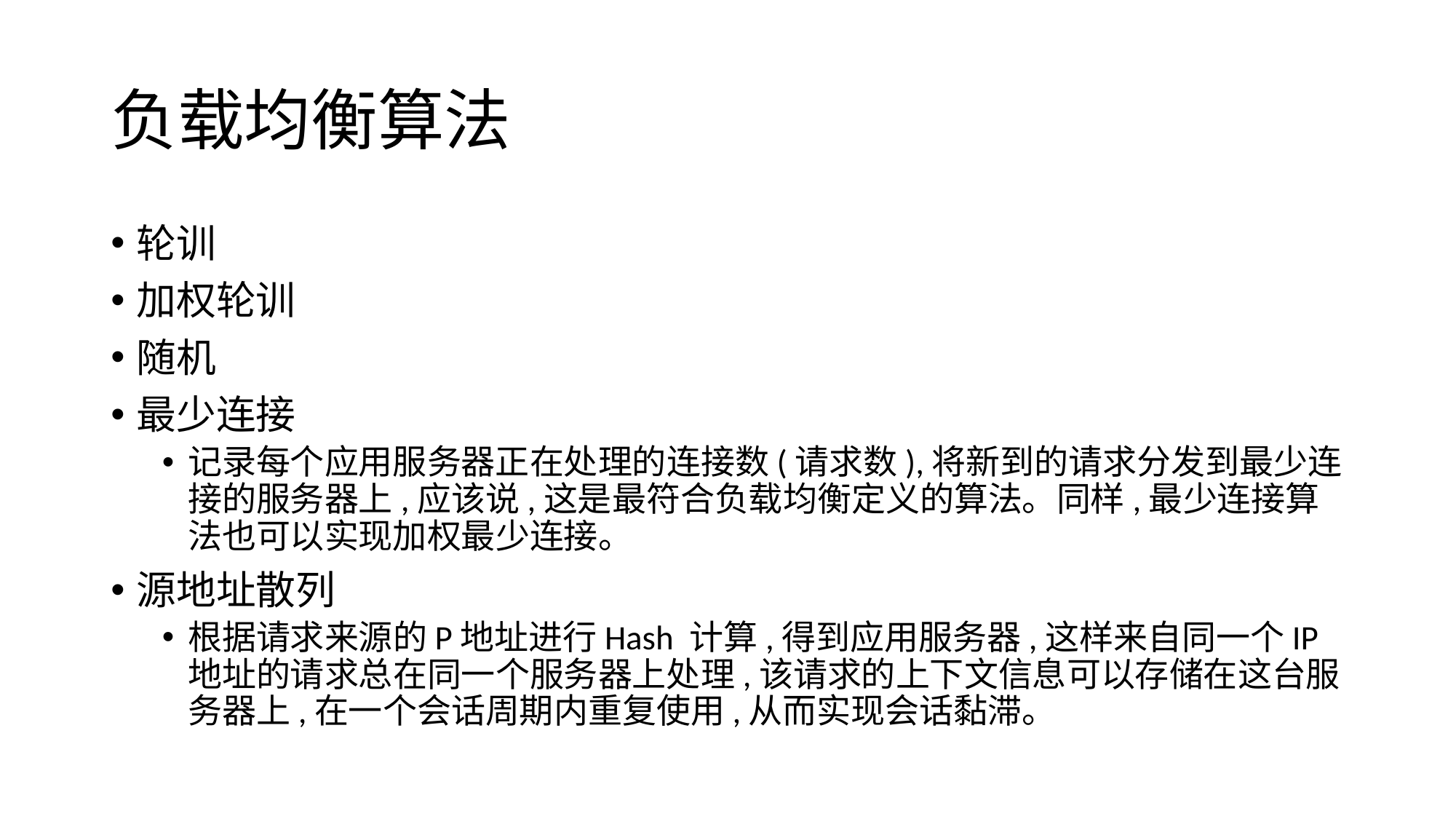

# 负载均衡算法
轮训
加权轮训
随机
最少连接
记录每个应用服务器正在处理的连接数(请求数),将新到的请求分发到最少连接的服务器上,应该说,这是最符合负载均衡定义的算法。同样,最少连接算法也可以实现加权最少连接。
源地址散列
根据请求来源的P地址进行Hash 计算,得到应用服务器,这样来自同一个IP地址的请求总在同一个服务器上处理,该请求的上下文信息可以存储在这台服务器上,在一个会话周期内重复使用,从而实现会话黏滞。